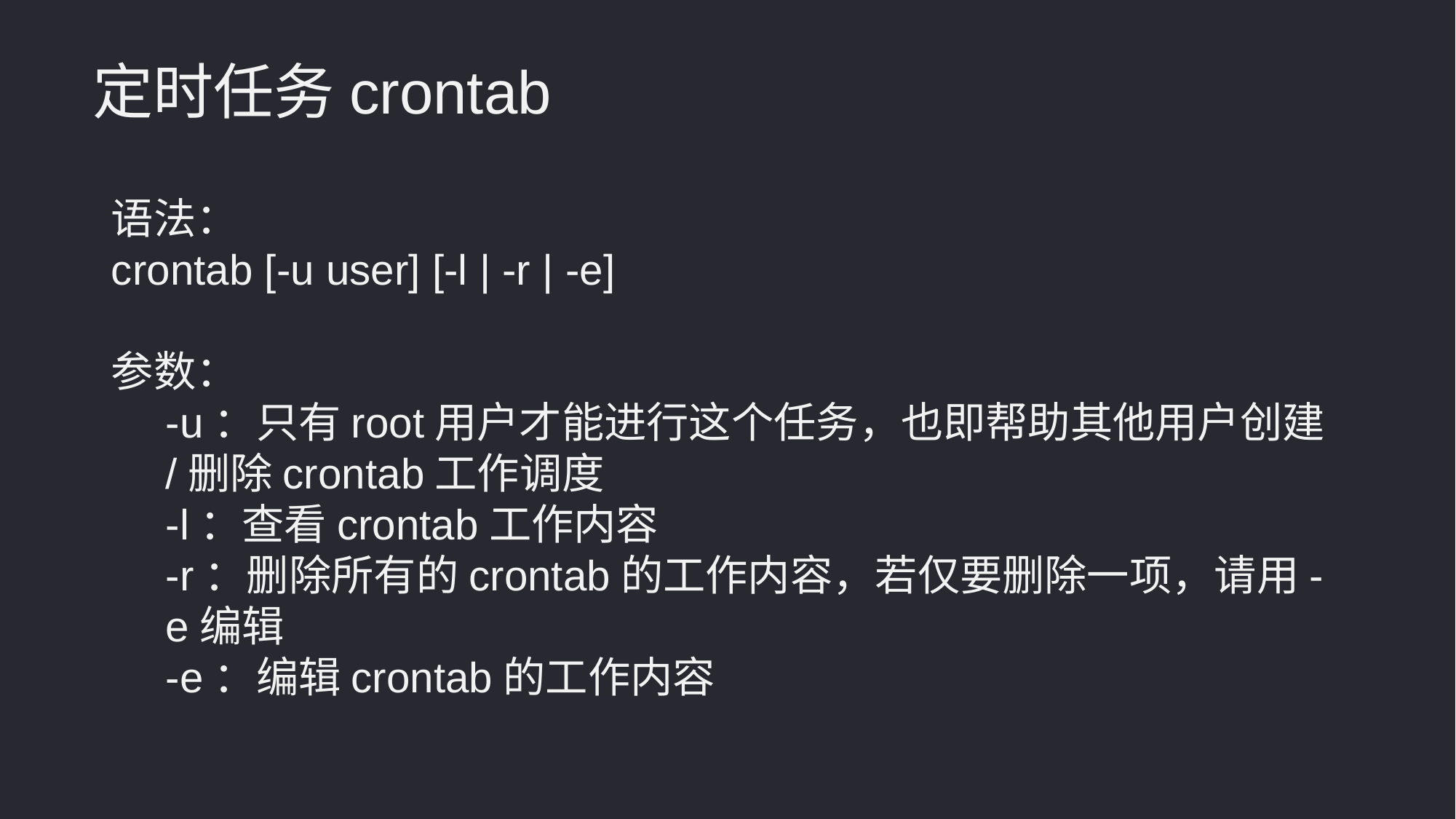

定时任务crontab
语法：
crontab [-u user] [-l | -r | -e]

参数：
-u：只有root用户才能进行这个任务，也即帮助其他用户创建/删除crontab工作调度
-l：查看crontab工作内容
-r：删除所有的crontab的工作内容，若仅要删除一项，请用-e编辑
-e：编辑crontab的工作内容